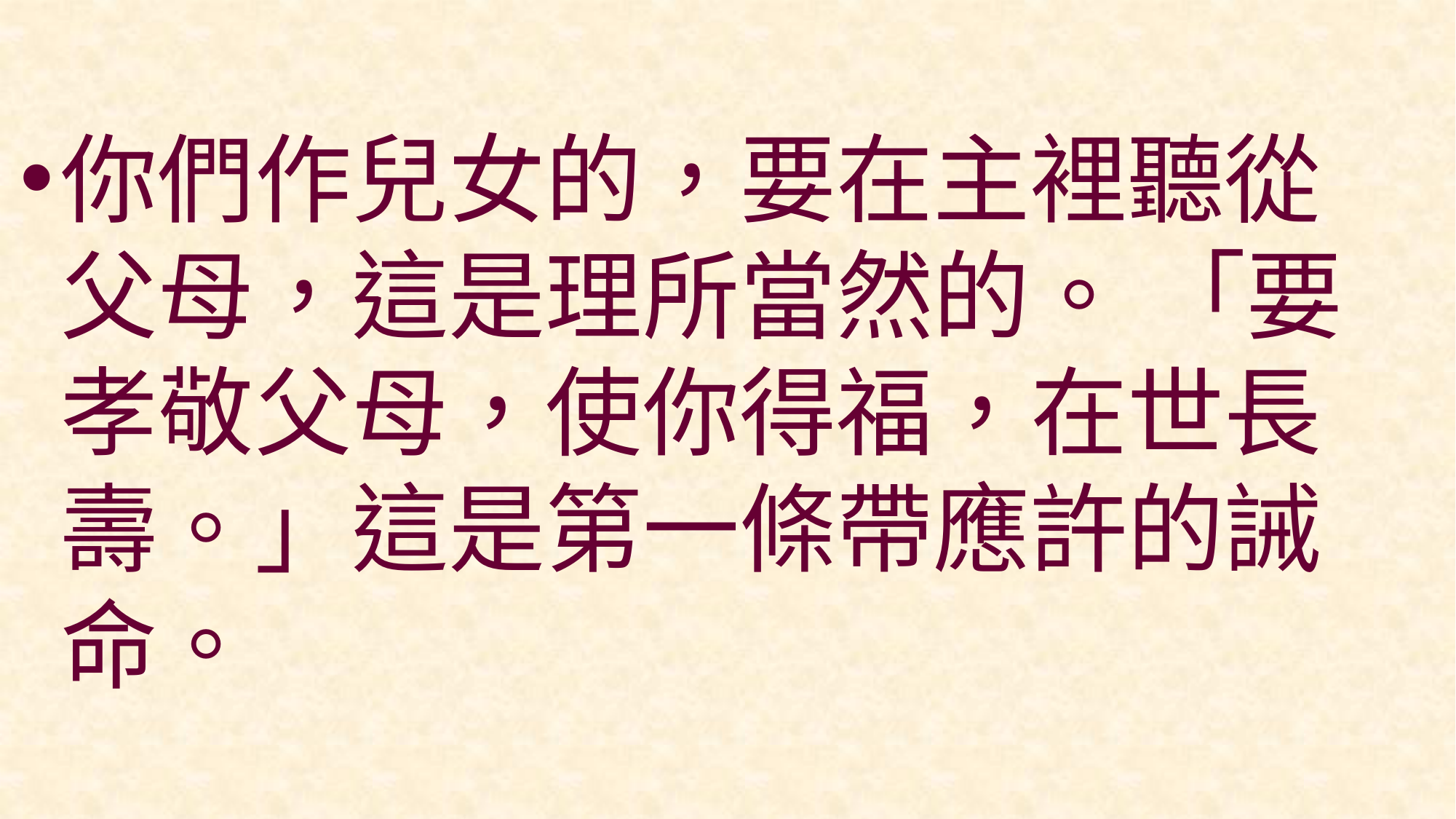

你們作兒女的，要在主裡聽從父母，這是理所當然的。 「要孝敬父母，使你得福，在世長壽。」這是第一條帶應許的誡命。